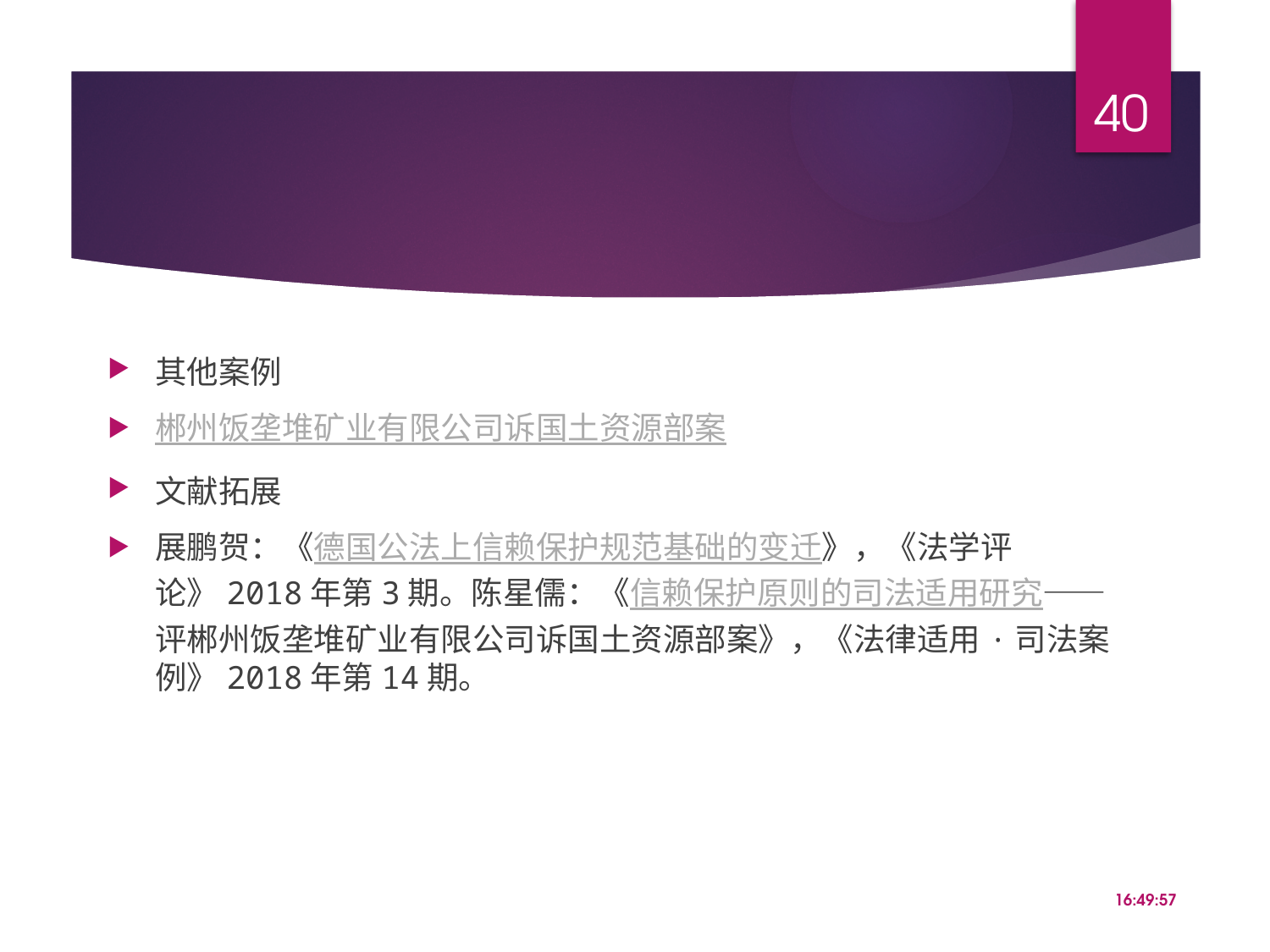

40
#
其他案例
郴州饭垄堆矿业有限公司诉国土资源部案
文献拓展
展鹏贺：《德国公法上信赖保护规范基础的变迁》，《法学评论》2018年第3期。陈星儒：《信赖保护原则的司法适用研究——评郴州饭垄堆矿业有限公司诉国土资源部案》，《法律适用·司法案例》2018年第14期。

16:49:57